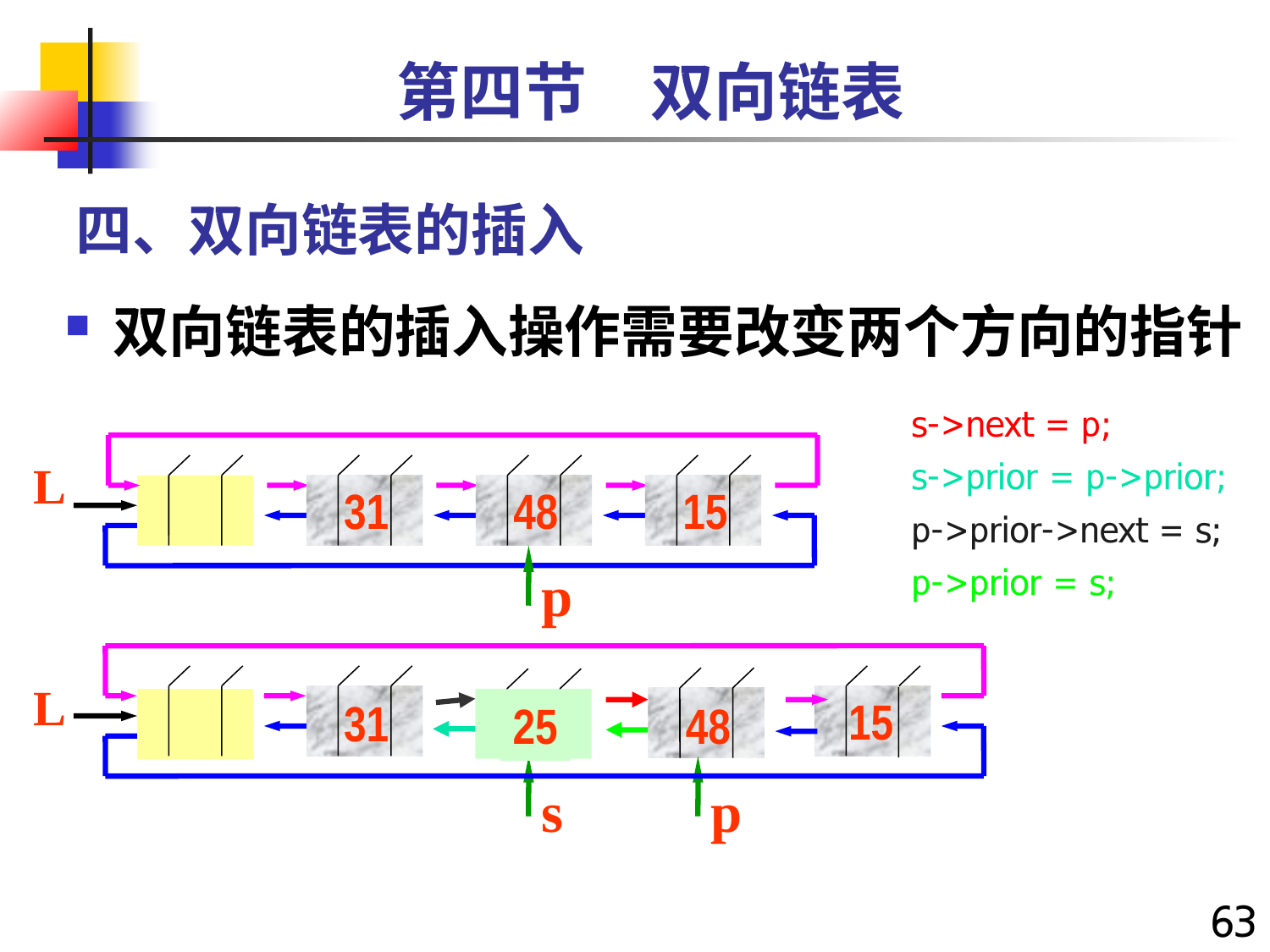

第四节　双向链表
四、双向链表的插入
双向链表的插入操作需要改变两个方向的指针
s->next = p;
s->prior = p->prior;
p->prior->next = s;
p->prior = s;

L

31

48

15

p

31

15

48

25
L

s
p

63